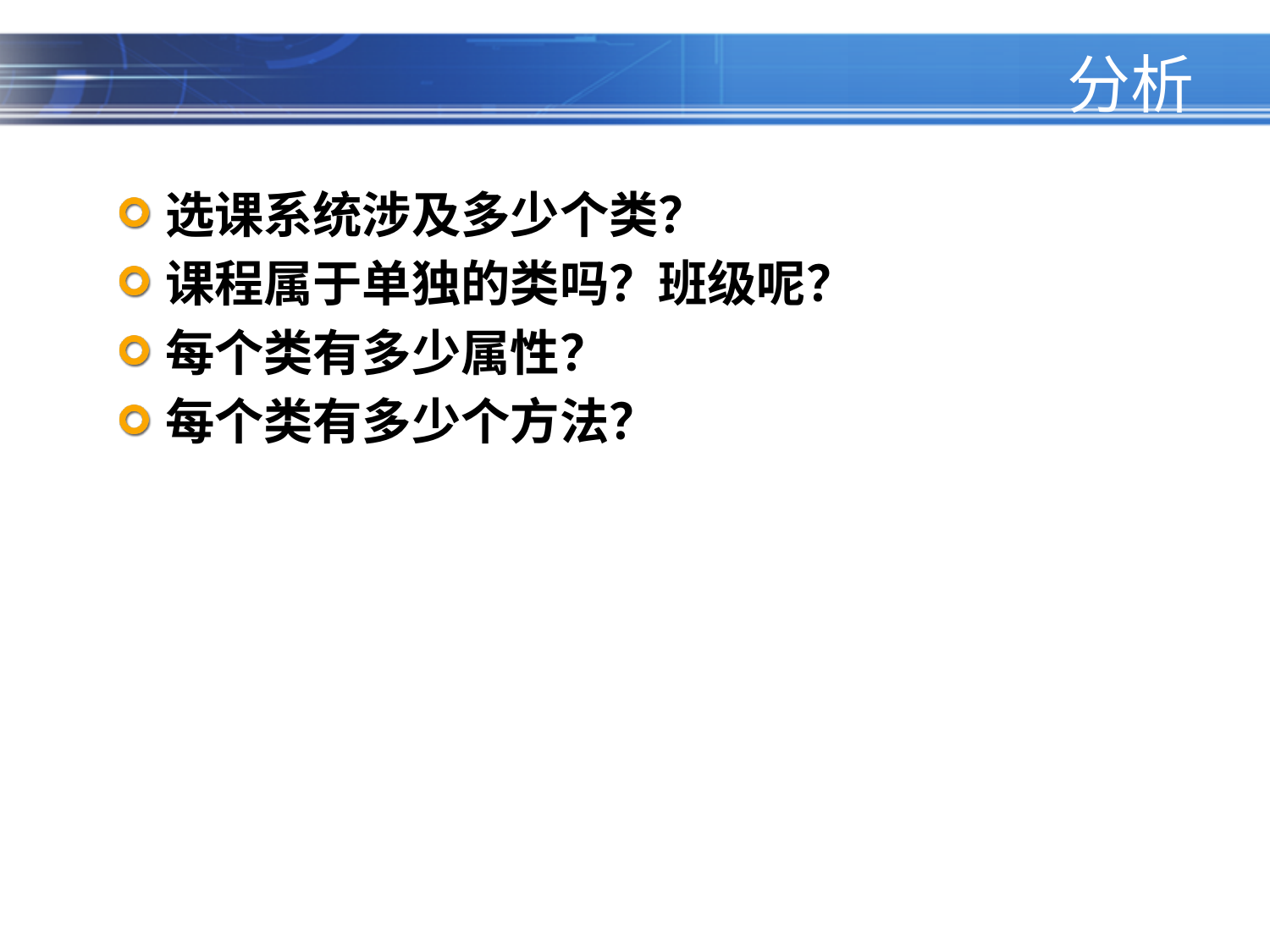

# 分析
选课系统涉及多少个类？
课程属于单独的类吗？班级呢？
每个类有多少属性？
每个类有多少个方法？